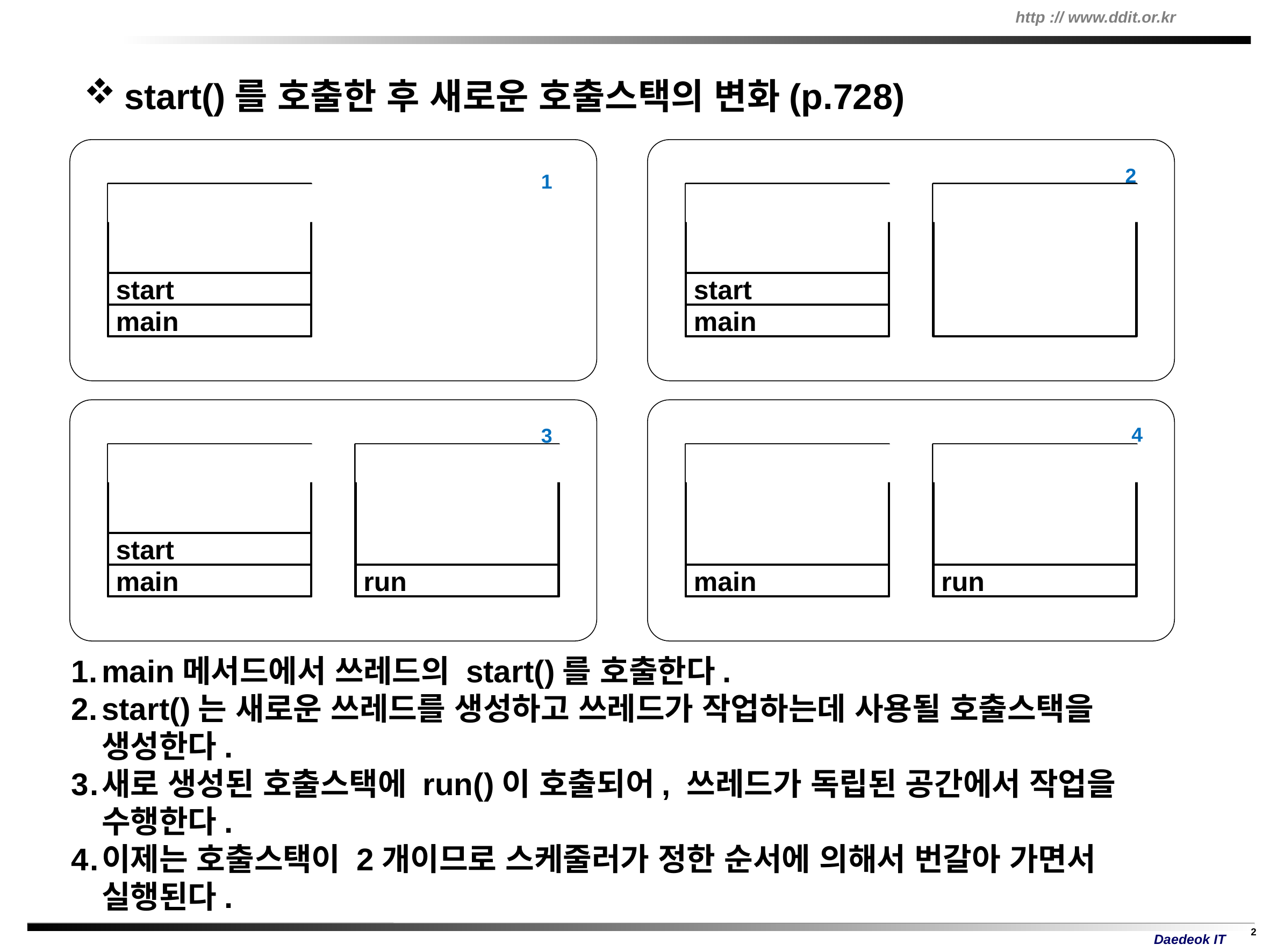

start()를 호출한 후 새로운 호출스택의 변화(p.728)

2
1

start
start
main
main

4
3

start
main
run
main
run
main메서드에서 쓰레드의 start()를 호출한다.
start()는 새로운 쓰레드를 생성하고 쓰레드가 작업하는데 사용될 호출스택을 생성한다.
새로 생성된 호출스택에 run()이 호출되어, 쓰레드가 독립된 공간에서 작업을 수행한다.
이제는 호출스택이 2개이므로 스케줄러가 정한 순서에 의해서 번갈아 가면서 실행된다.